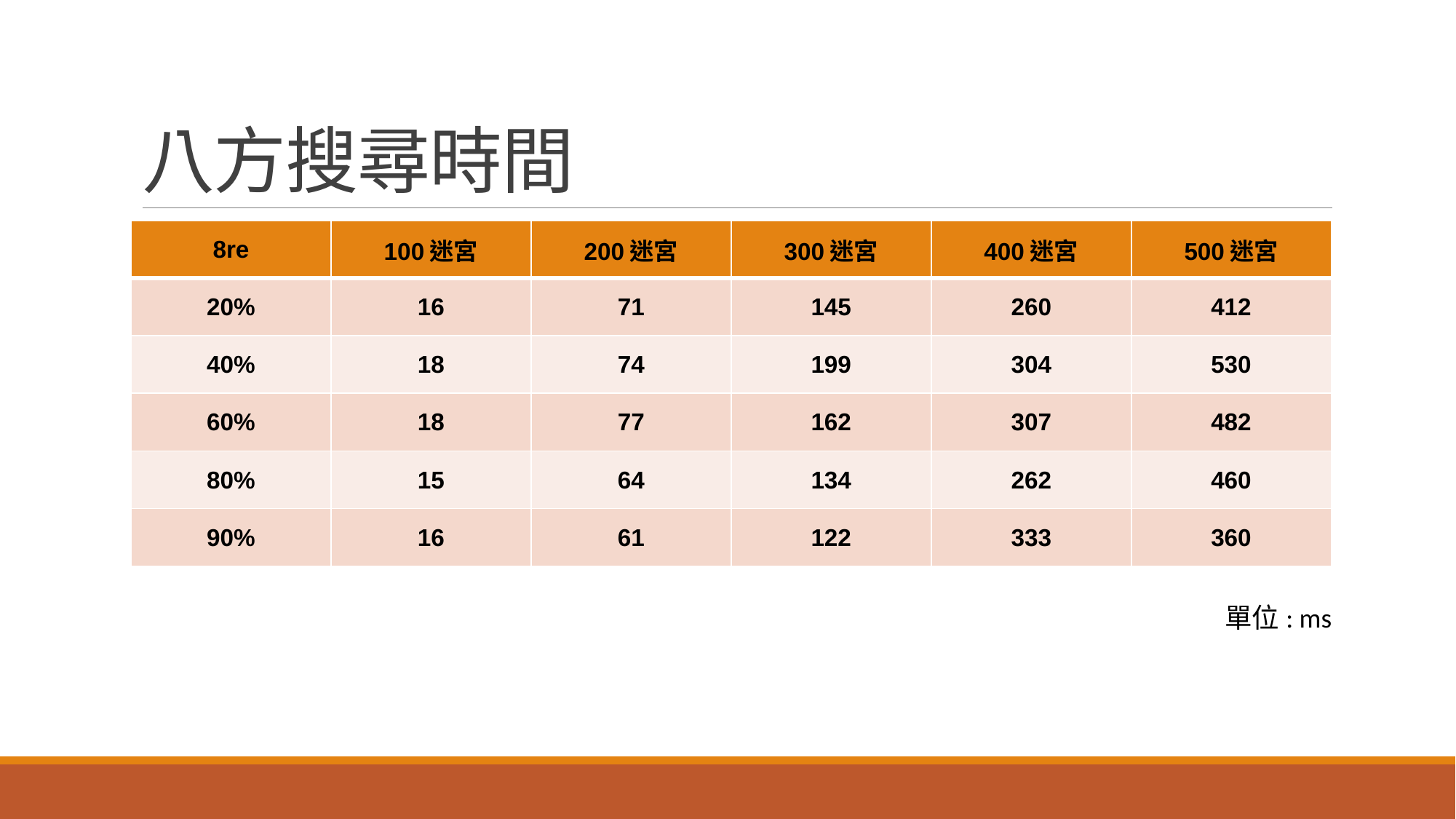

# 八方搜尋時間
| 8re | 100迷宮 | 200迷宮 | 300迷宮 | 400迷宮 | 500迷宮 |
| --- | --- | --- | --- | --- | --- |
| 20% | 16 | 71 | 145 | 260 | 412 |
| 40% | 18 | 74 | 199 | 304 | 530 |
| 60% | 18 | 77 | 162 | 307 | 482 |
| 80% | 15 | 64 | 134 | 262 | 460 |
| 90% | 16 | 61 | 122 | 333 | 360 |
單位: ms